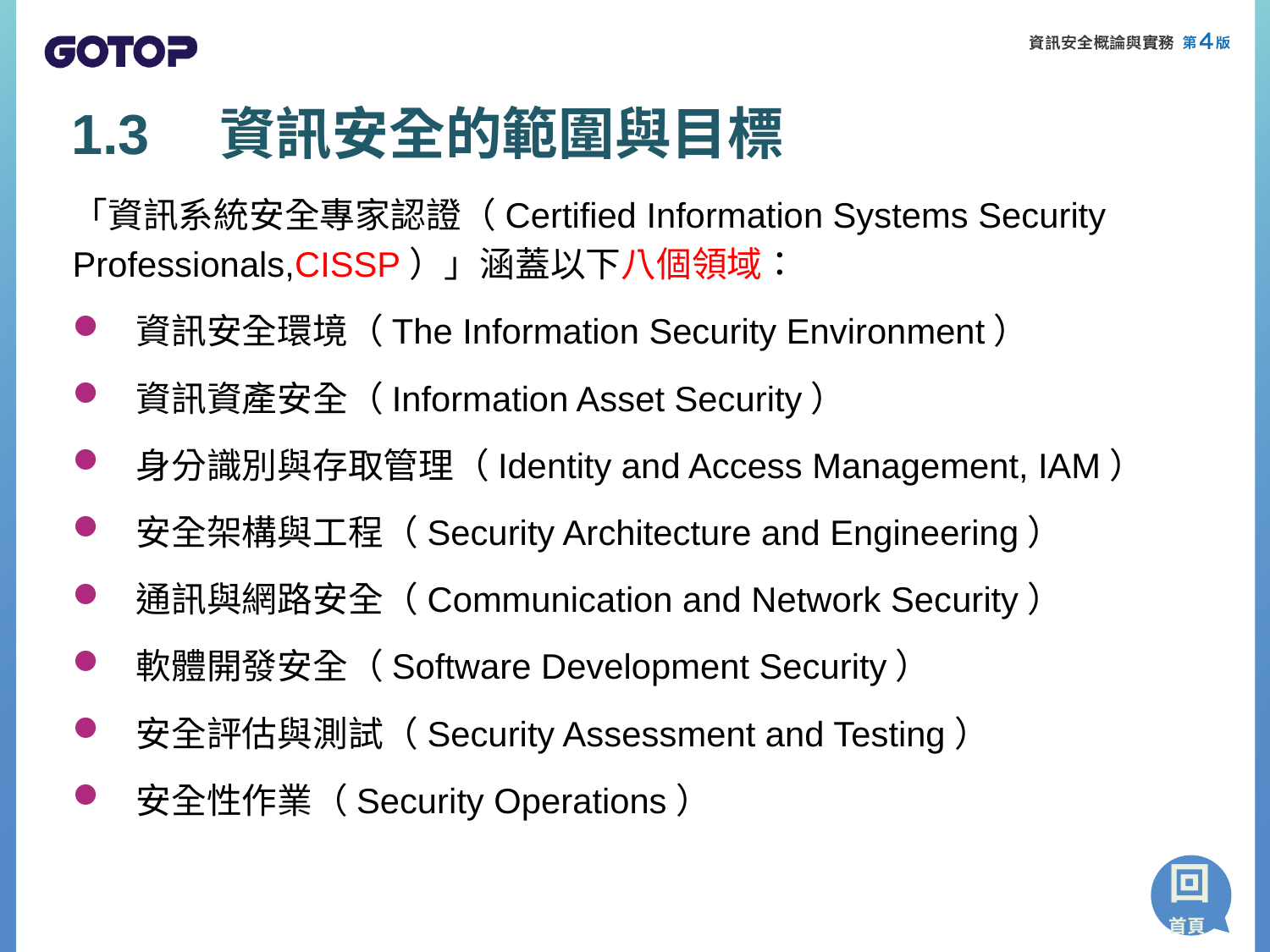

# 1.3　資訊安全的範圍與目標
「資訊系統安全專家認證（Certified Information Systems Security Professionals,CISSP）」涵蓋以下八個領域：
資訊安全環境（The Information Security Environment）
資訊資產安全（Information Asset Security）
身分識別與存取管理（Identity and Access Management, IAM）
安全架構與工程（Security Architecture and Engineering）
通訊與網路安全（Communication and Network Security）
軟體開發安全（Software Development Security）
安全評估與測試（Security Assessment and Testing）
安全性作業（Security Operations）